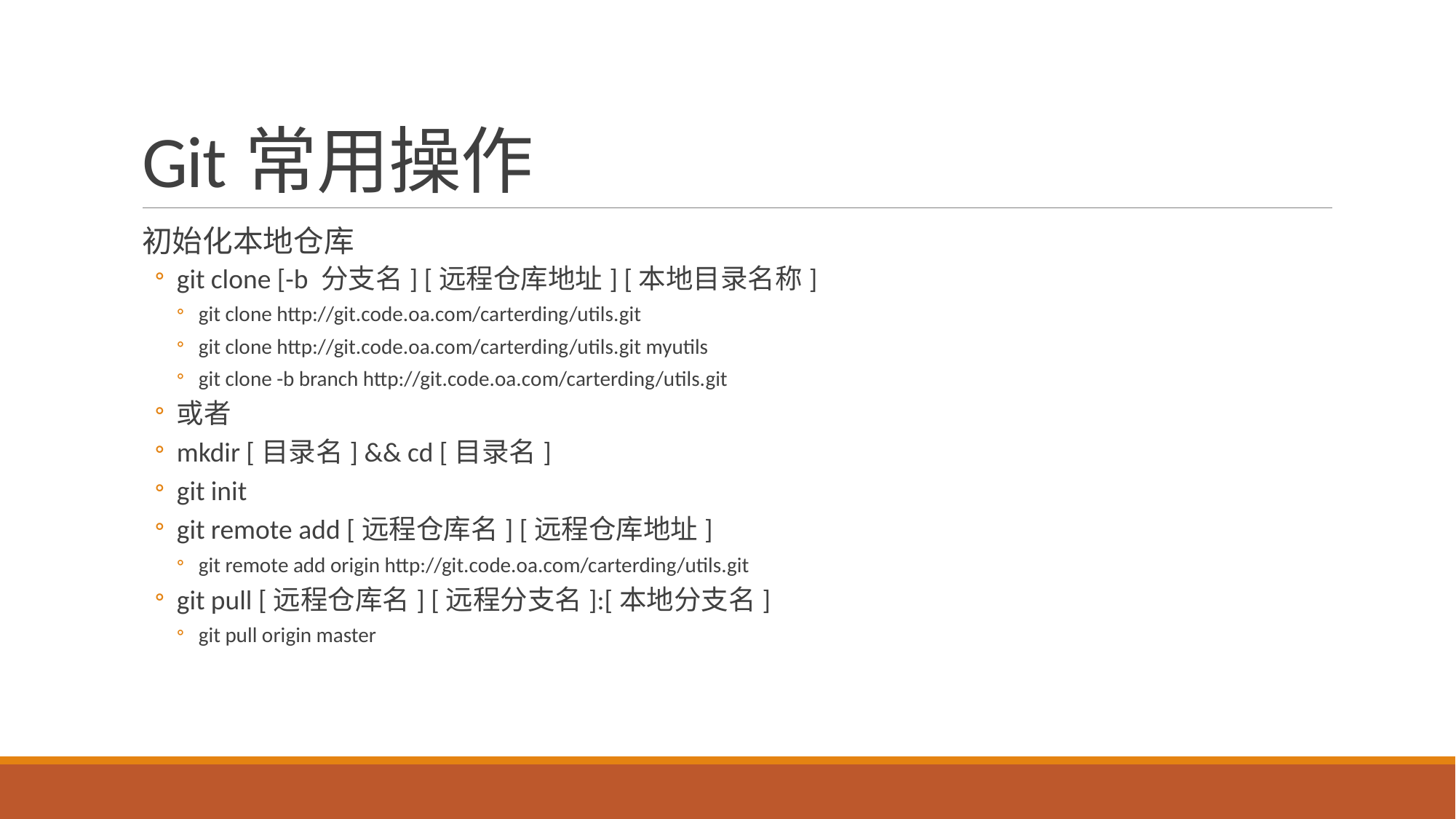

# Git常用操作
初始化本地仓库
git clone [-b 分支名] [远程仓库地址] [本地目录名称]
git clone http://git.code.oa.com/carterding/utils.git
git clone http://git.code.oa.com/carterding/utils.git myutils
git clone -b branch http://git.code.oa.com/carterding/utils.git
或者
mkdir [目录名] && cd [目录名]
git init
git remote add [远程仓库名] [远程仓库地址]
git remote add origin http://git.code.oa.com/carterding/utils.git
git pull [远程仓库名] [远程分支名]:[本地分支名]
git pull origin master